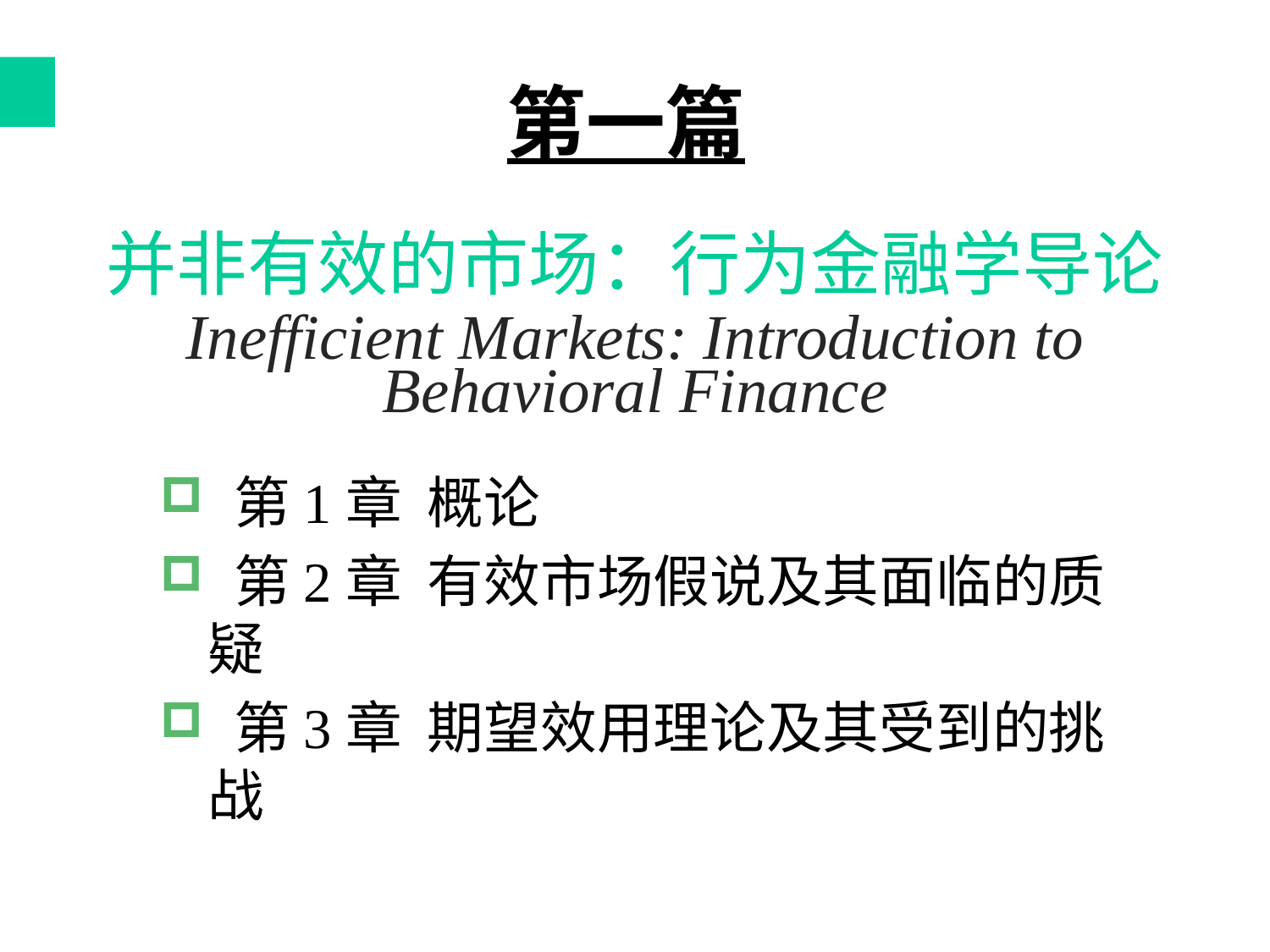

# 第一篇
并非有效的市场：行为金融学导论
Inefficient Markets: Introduction to Behavioral Finance

 第1章  概论
 第2章  有效市场假说及其面临的质疑
 第3章  期望效用理论及其受到的挑战

11